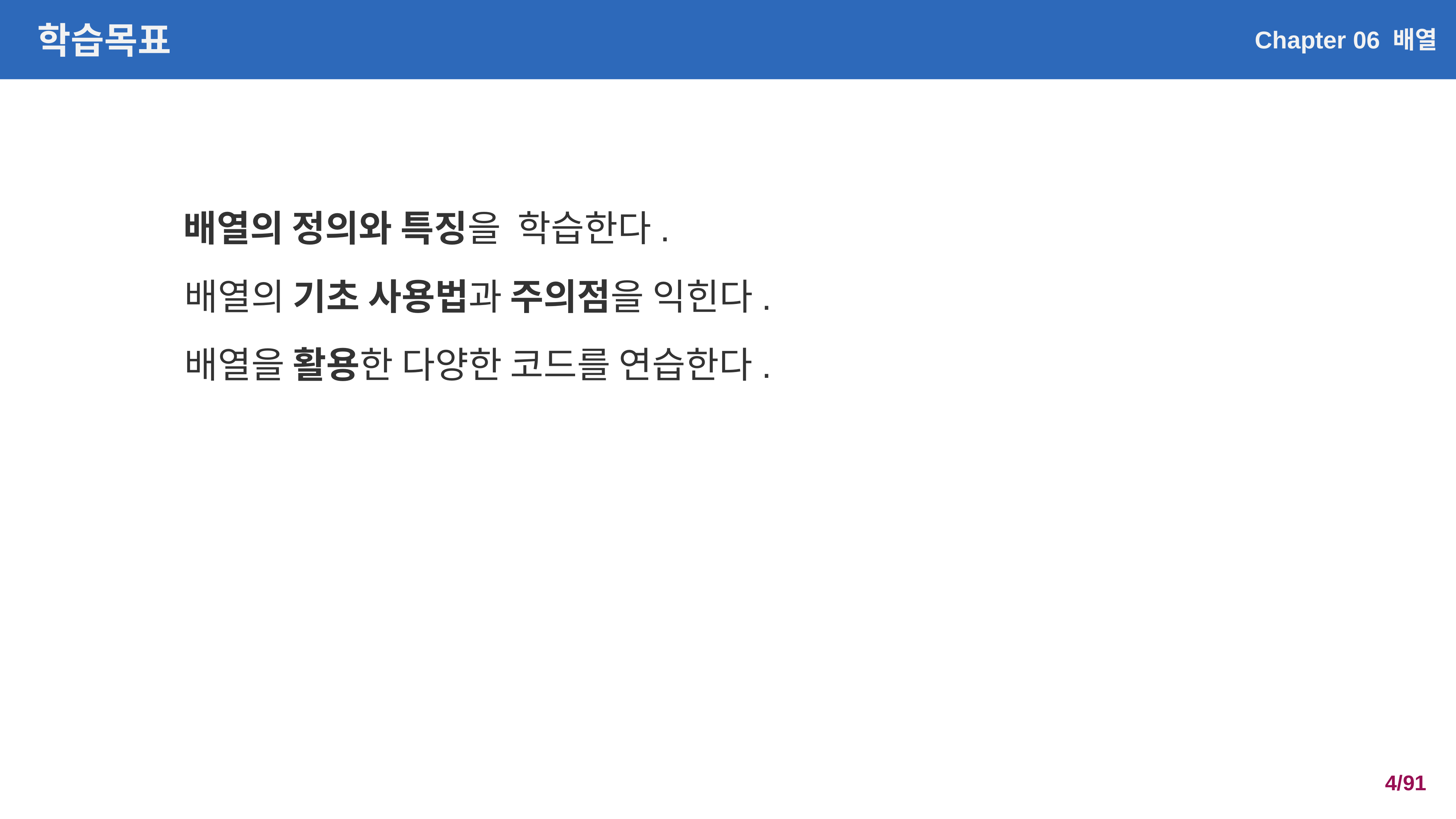

학습목표
Chapter 06 배열
배열의 정의와 특징을  학습한다.
배열의 기초 사용법과 주의점을 익힌다.
배열을 활용한 다양한 코드를 연습한다.